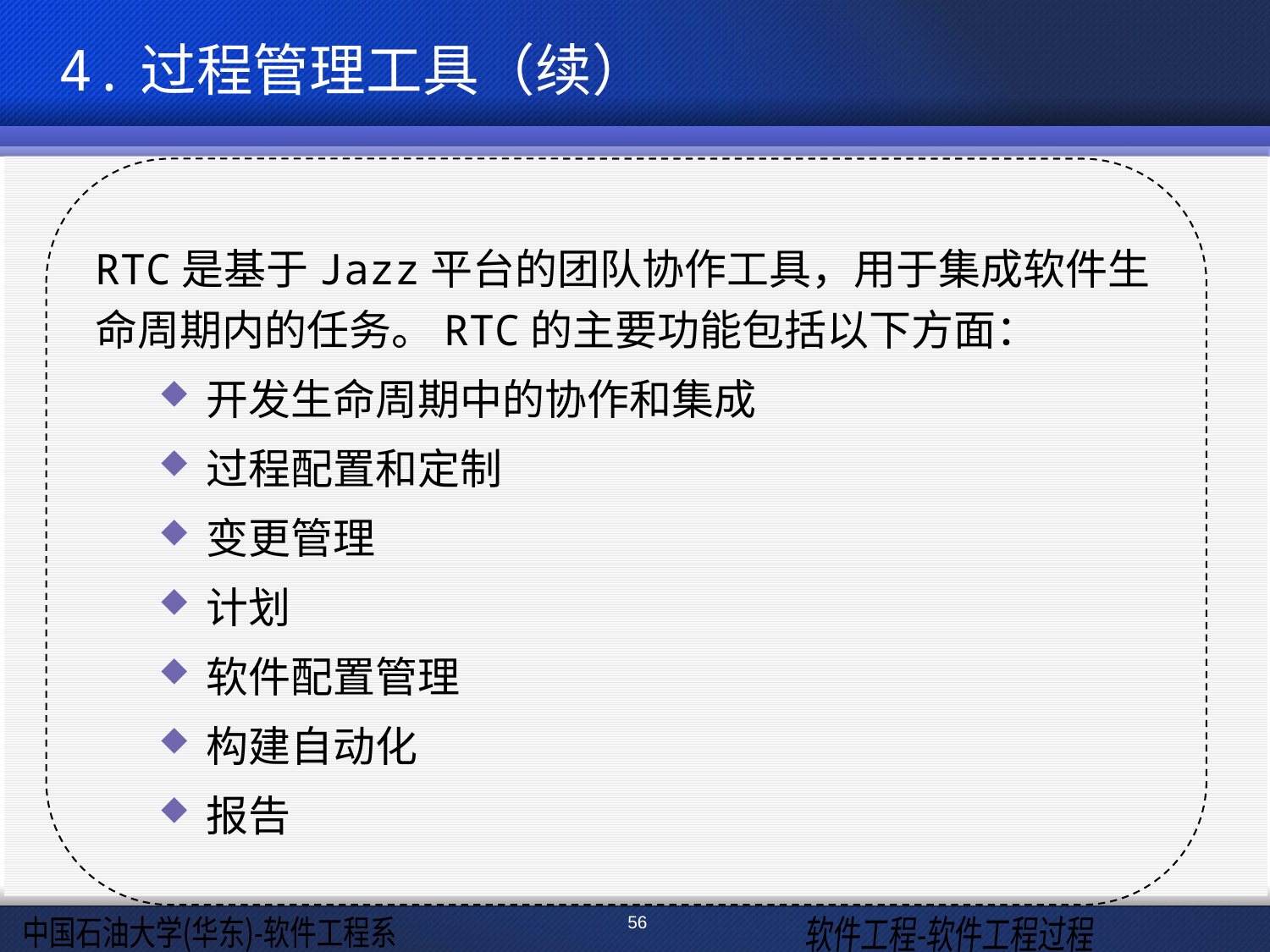

4.过程管理工具（续）

RTC是基于Jazz平台的团队协作工具，用于集成软件生命周期内的任务。RTC的主要功能包括以下方面：
开发生命周期中的协作和集成
过程配置和定制
变更管理
计划
软件配置管理
构建自动化
报告

56